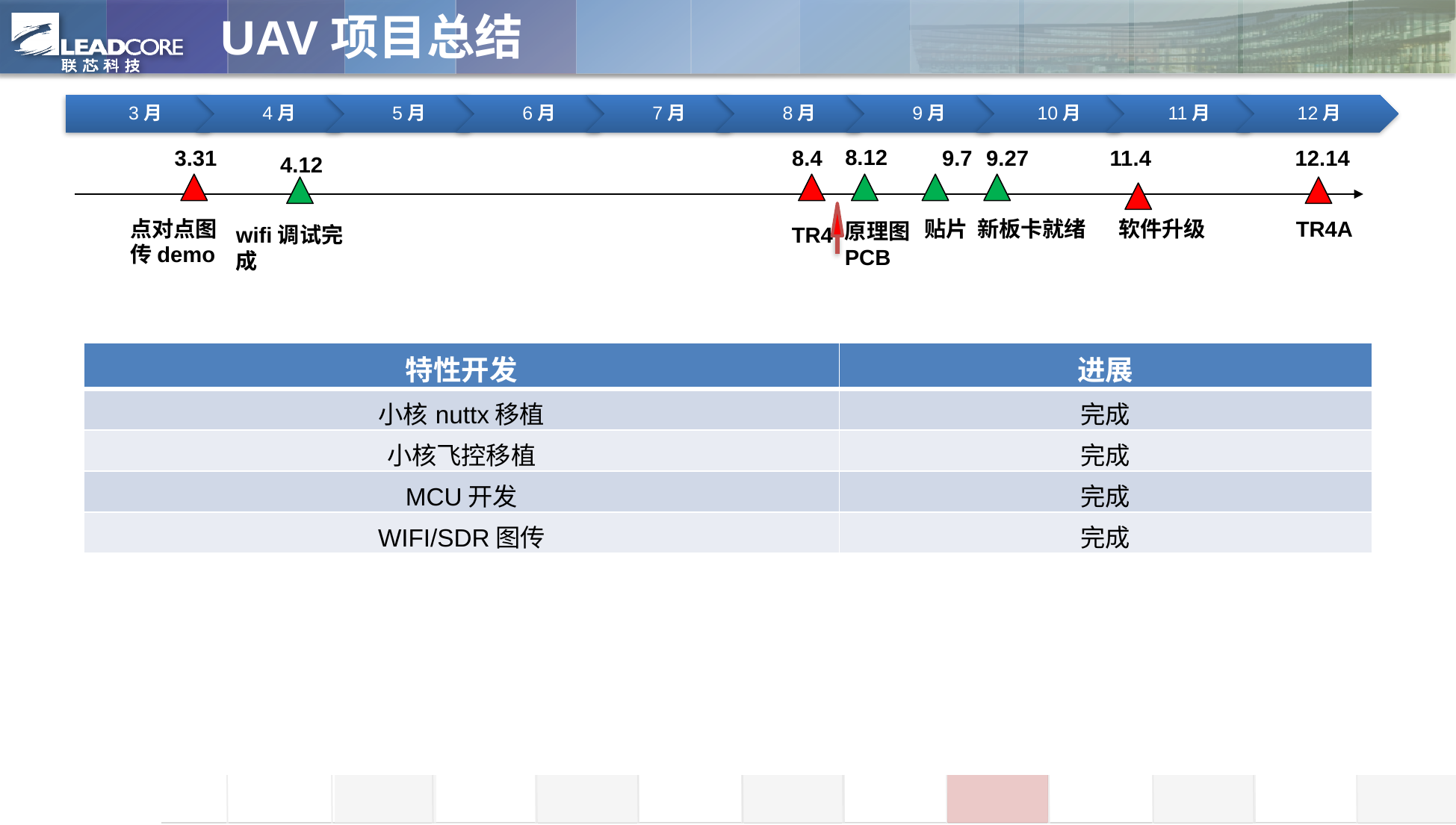

# UAV项目总结
3月
4月
5月
6月
7月
8月
9月
10月
11月
12月
8.12
3.31
9.7
9.27
11.4
12.14
8.4
4.12

点对点图传demo
贴片
新板卡就绪
软件升级
TR4A
原理图PCB
wifi调试完成
TR4
| 特性开发 | 进展 |
| --- | --- |
| 小核nuttx移植 | 完成 |
| 小核飞控移植 | 完成 |
| MCU开发 | 完成 |
| WIFI/SDR图传 | 完成 |